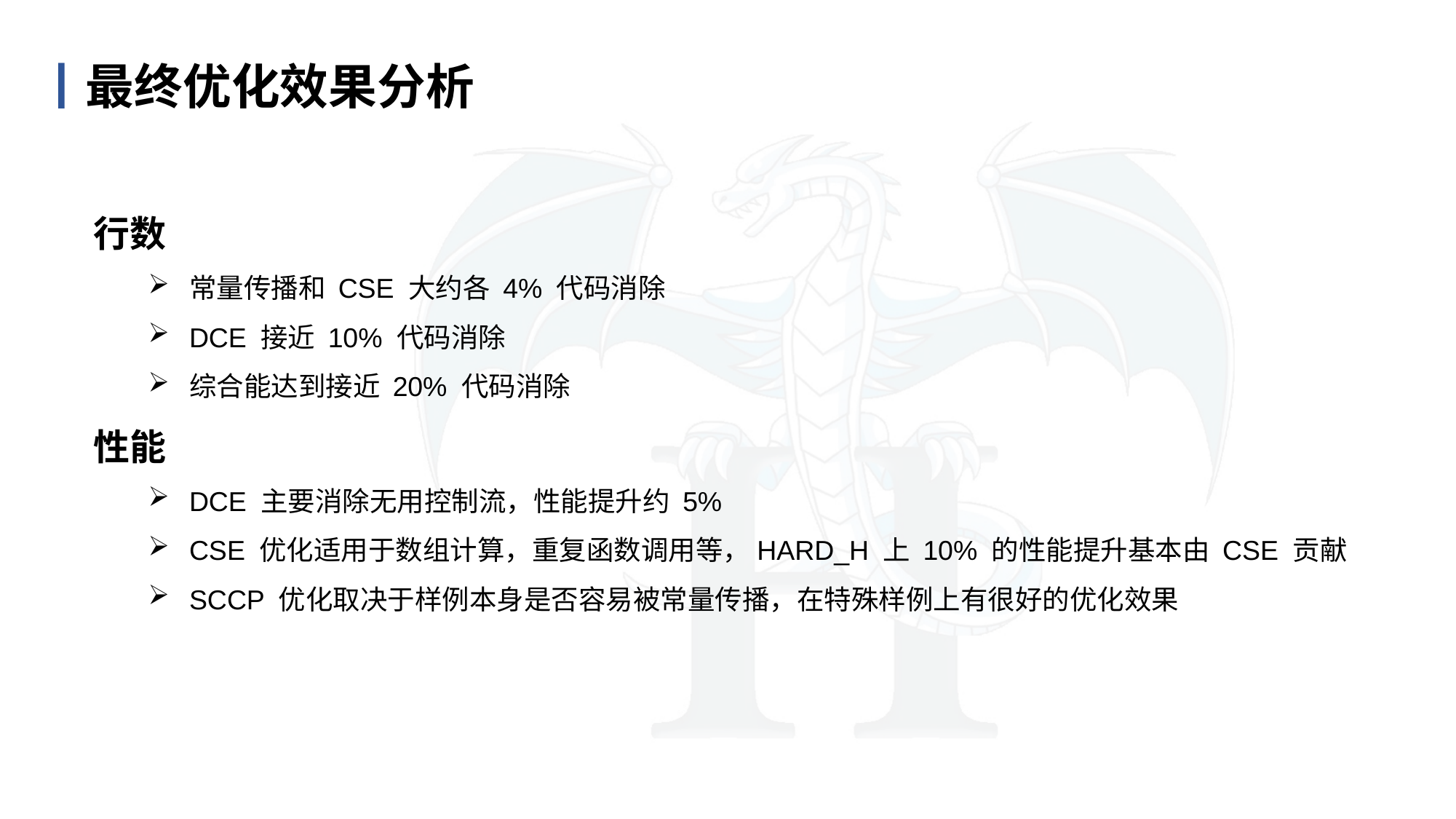

丨最终优化效果分析
目 录
content
行数
常量传播和 CSE 大约各 4% 代码消除
DCE 接近 10% 代码消除
综合能达到接近 20% 代码消除
性能
DCE 主要消除无用控制流，性能提升约 5%
CSE 优化适用于数组计算，重复函数调用等，HARD_H 上 10% 的性能提升基本由 CSE 贡献
SCCP 优化取决于样例本身是否容易被常量传播，在特殊样例上有很好的优化效果